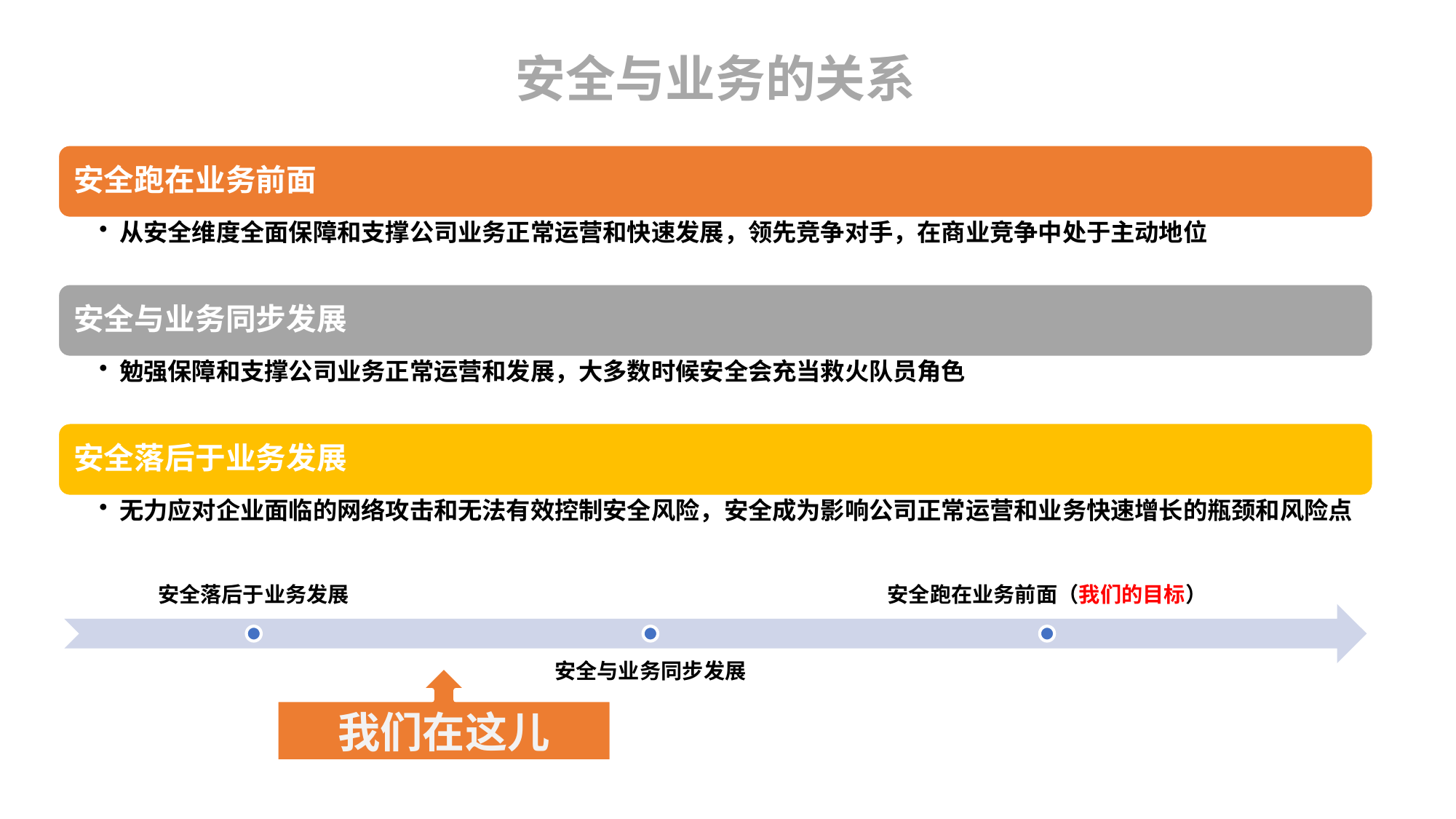

安全与业务的关系
安全跑在业务前面
从安全维度全面保障和支撑公司业务正常运营和快速发展，领先竞争对手，在商业竞争中处于主动地位
安全与业务同步发展
勉强保障和支撑公司业务正常运营和发展，大多数时候安全会充当救火队员角色
安全落后于业务发展
无力应对企业面临的网络攻击和无法有效控制安全风险，安全成为影响公司正常运营和业务快速增长的瓶颈和风险点
安全落后于业务发展
安全与业务同步发展
安全跑在业务前面（我们的目标）
我们在这儿